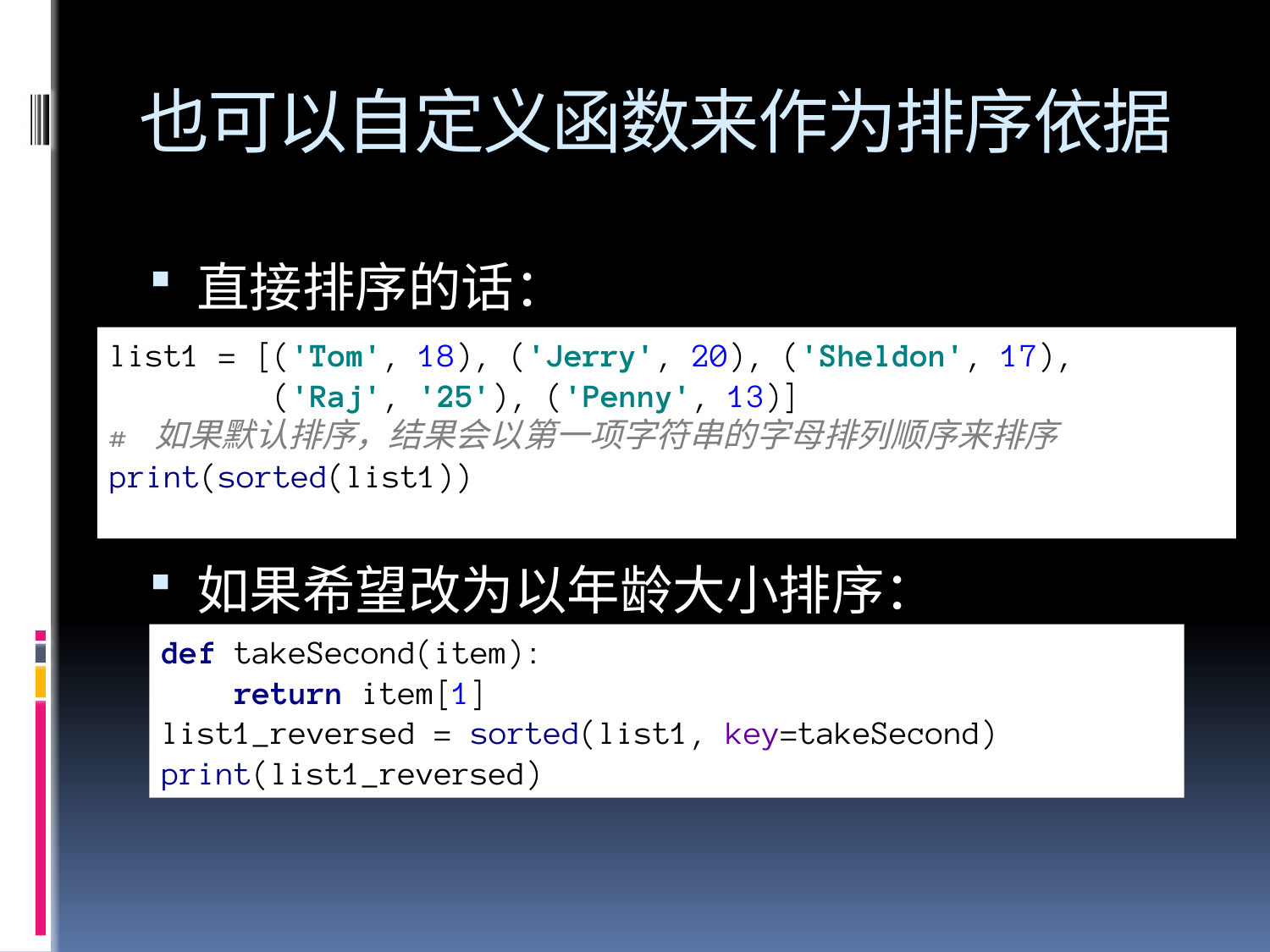

# 也可以自定义函数来作为排序依据
直接排序的话：

如果希望改为以年龄大小排序：

list1 = [('Tom', 18), ('Jerry', 20), ('Sheldon', 17),
         ('Raj', '25'), ('Penny', 13)]
# 如果默认排序，结果会以第一项字符串的字母排列顺序来排序
print(sorted(list1))
def takeSecond(item):
    return item[1]
list1_reversed = sorted(list1, key=takeSecond)
print(list1_reversed)